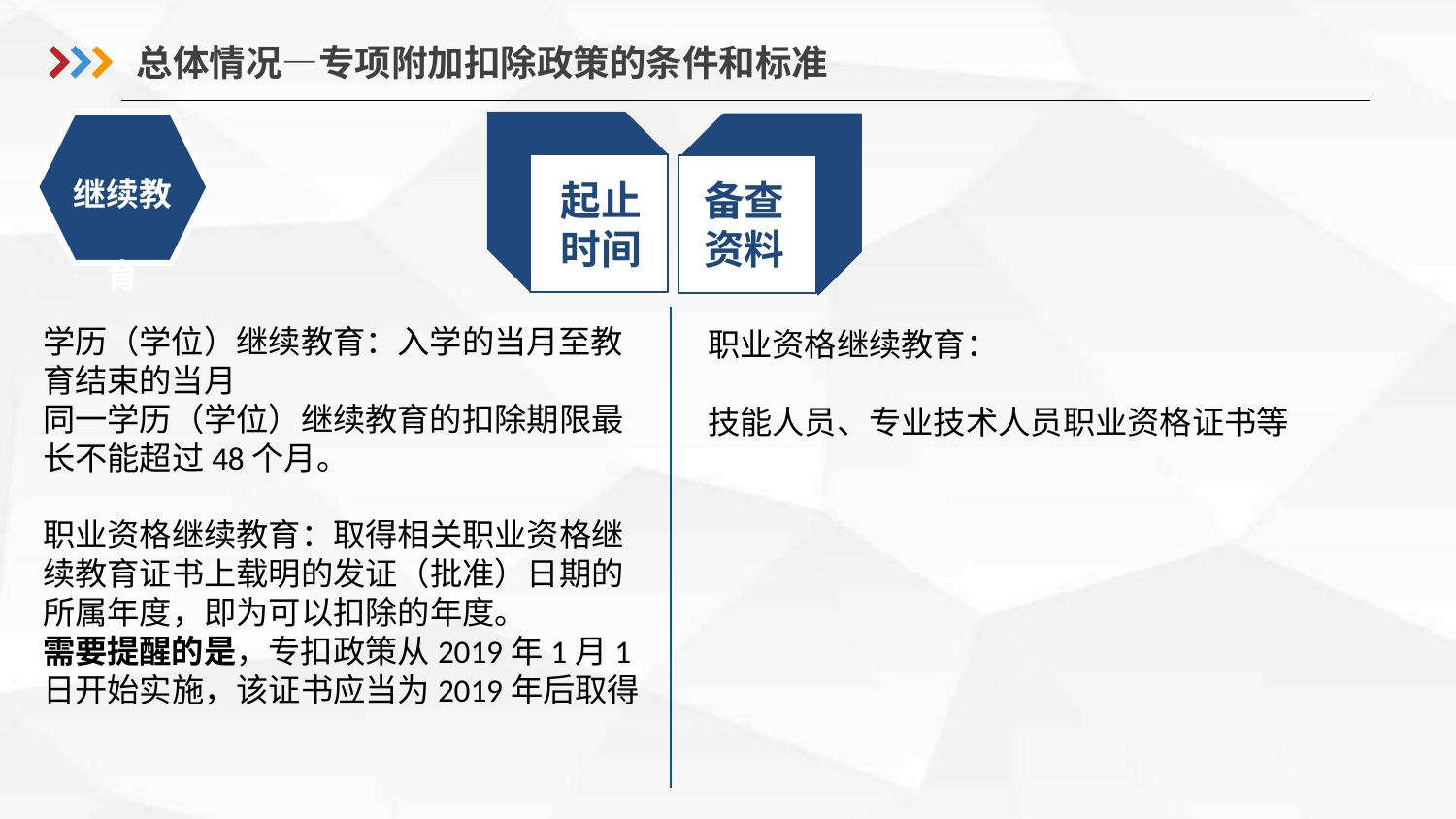

总体情况—专项附加扣除政策的条件和标准

继续教育

起止
时间

备查
资料
学历（学位）继续教育：入学的当月至教育结束的当月
同一学历（学位）继续教育的扣除期限最长不能超过48个月。

职业资格继续教育：取得相关职业资格继续教育证书上载明的发证（批准）日期的所属年度，即为可以扣除的年度。
需要提醒的是，专扣政策从2019年1月1日开始实施，该证书应当为2019年后取得
职业资格继续教育：

技能人员、专业技术人员职业资格证书等